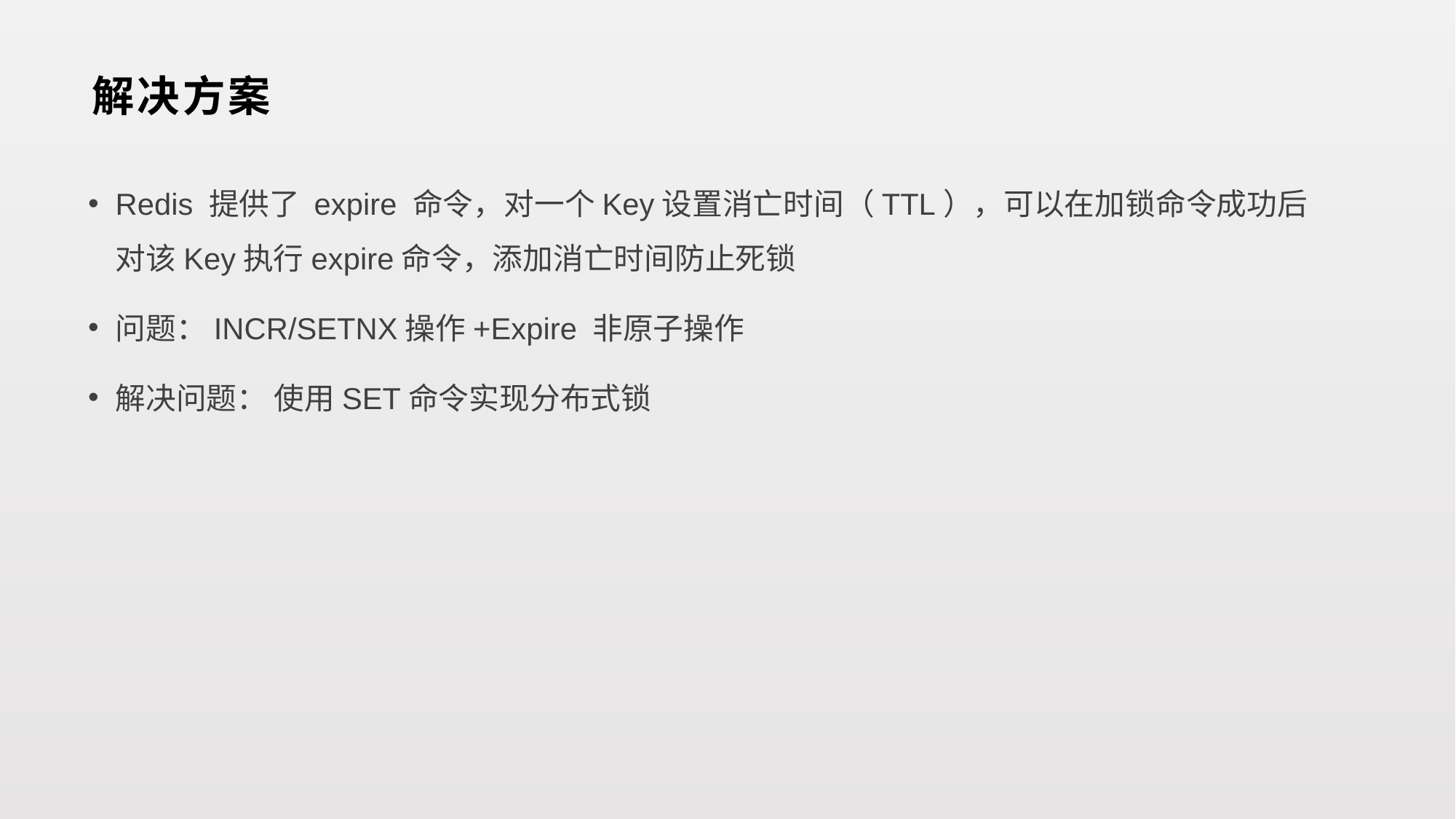

解决方案
Redis 提供了 expire 命令，对一个Key设置消亡时间（TTL），可以在加锁命令成功后对该Key执行expire命令，添加消亡时间防止死锁
问题：INCR/SETNX操作+Expire 非原子操作
解决问题： 使用SET命令实现分布式锁